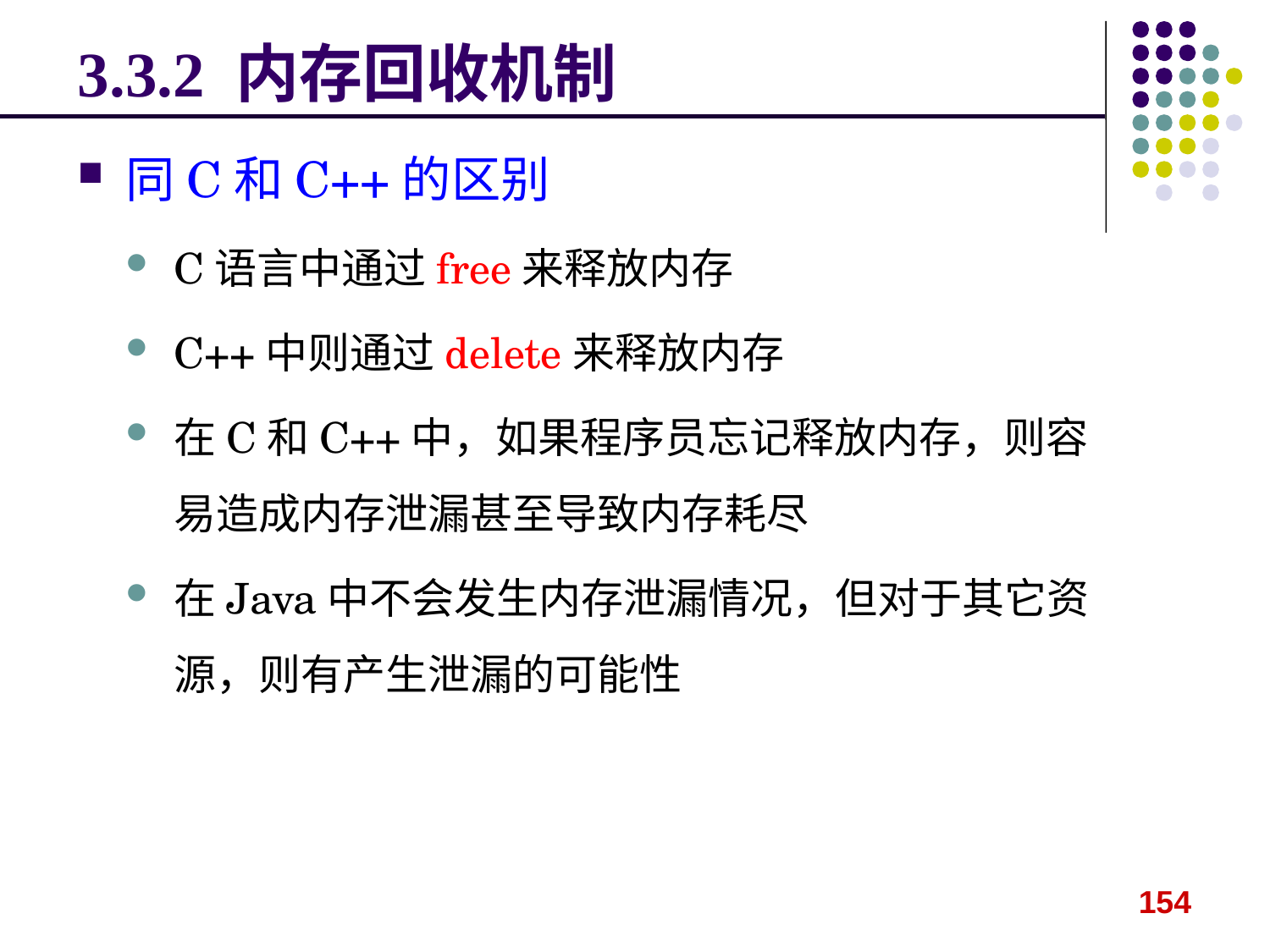

# 3.3.2 内存回收机制
同C和C++的区别
C语言中通过free来释放内存
C++中则通过delete来释放内存
在C和C++中，如果程序员忘记释放内存，则容易造成内存泄漏甚至导致内存耗尽
在Java中不会发生内存泄漏情况，但对于其它资源，则有产生泄漏的可能性